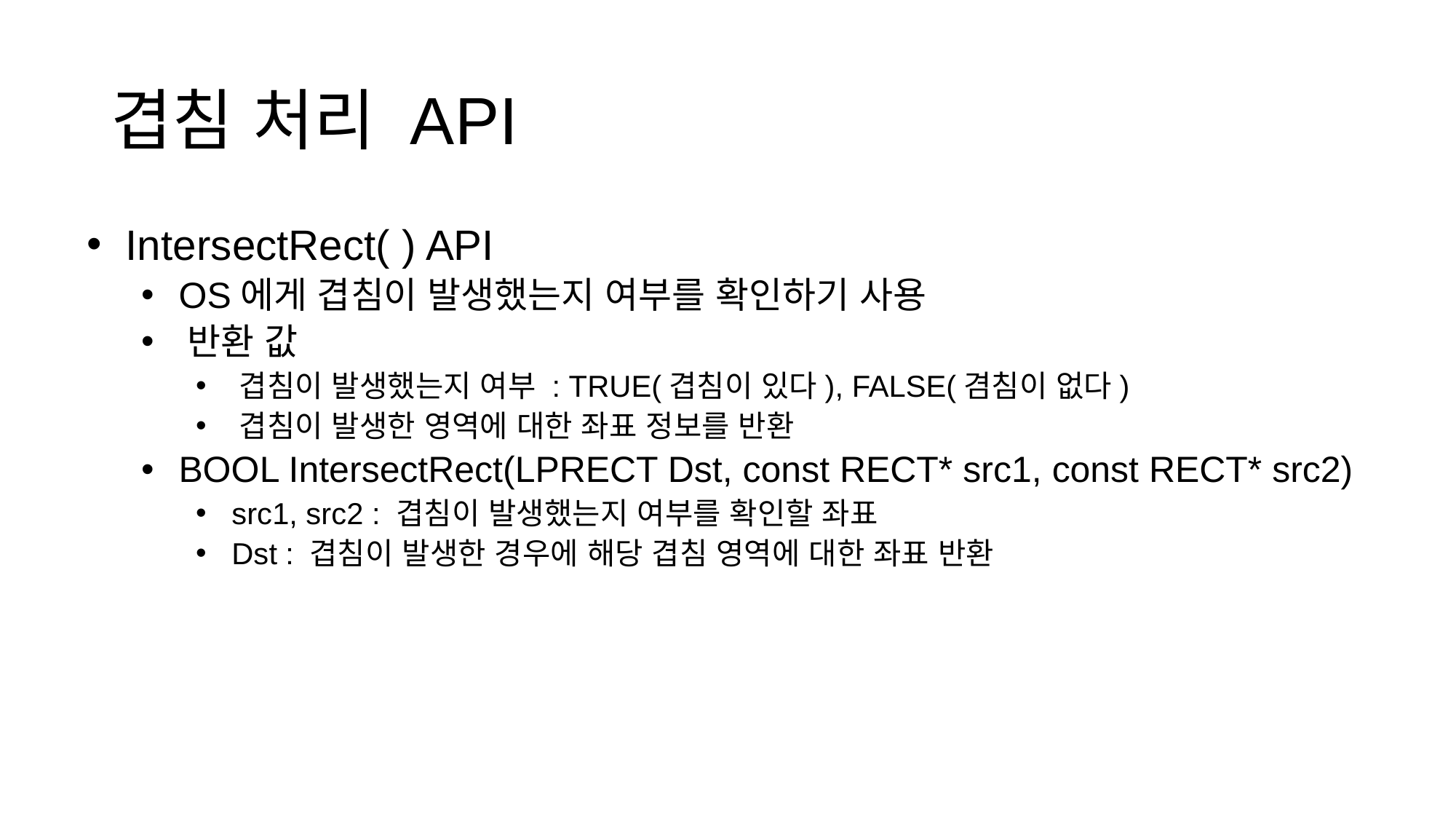

# 겹침 처리 API
 IntersectRect( ) API
 OS에게 겹침이 발생했는지 여부를 확인하기 사용
 반환 값
 겹침이 발생했는지 여부 : TRUE(겹침이 있다), FALSE(겸침이 없다)
 겹침이 발생한 영역에 대한 좌표 정보를 반환
 BOOL IntersectRect(LPRECT Dst, const RECT* src1, const RECT* src2)
 src1, src2 : 겹침이 발생했는지 여부를 확인할 좌표
 Dst : 겹침이 발생한 경우에 해당 겹침 영역에 대한 좌표 반환